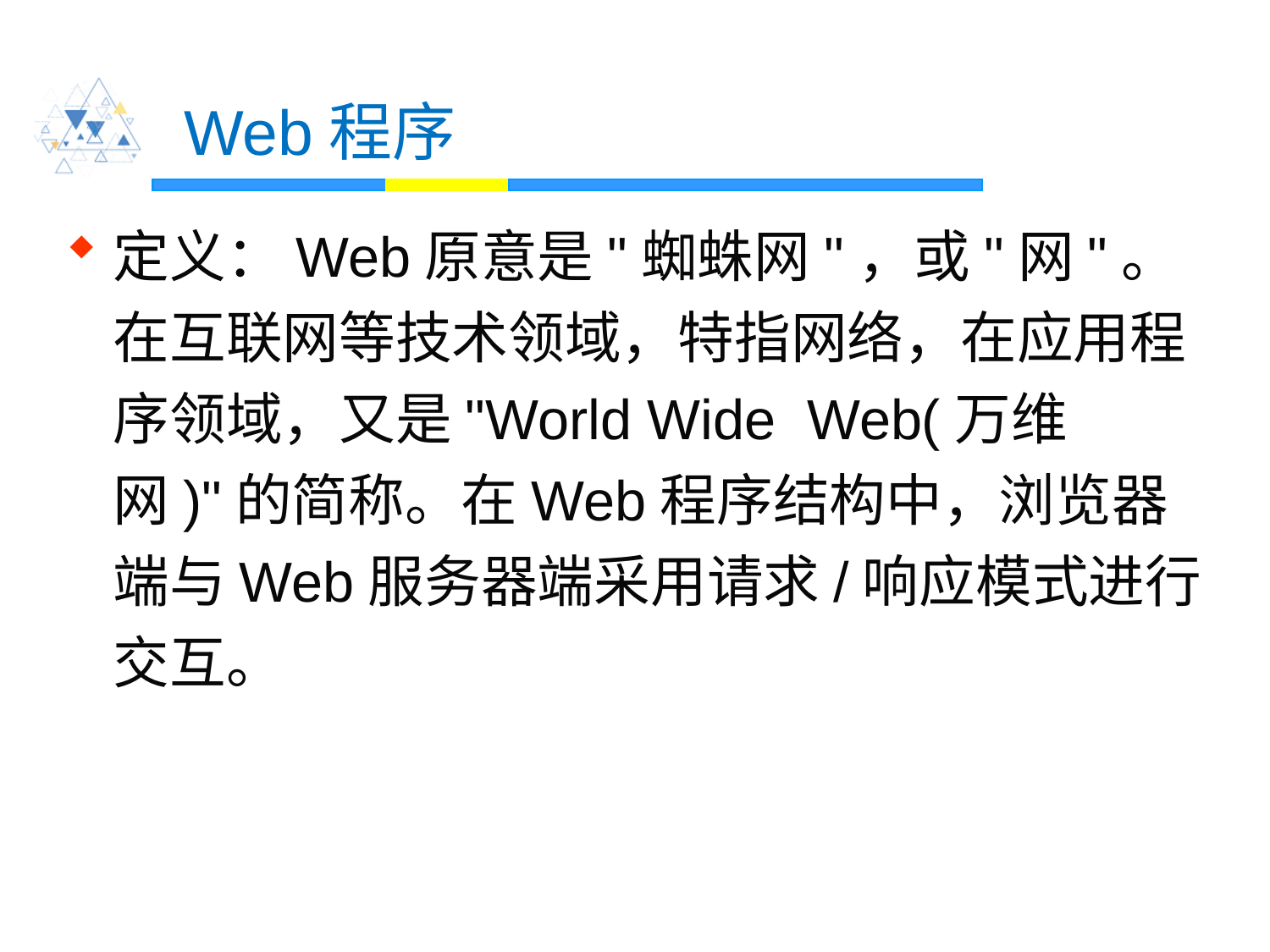

# Web程序
定义：Web原意是"蜘蛛网"，或"网"。在互联网等技术领域，特指网络，在应用程序领域，又是"World Wide  Web(万维网)"的简称。在Web程序结构中，浏览器端与Web服务器端采用请求/响应模式进行交互。